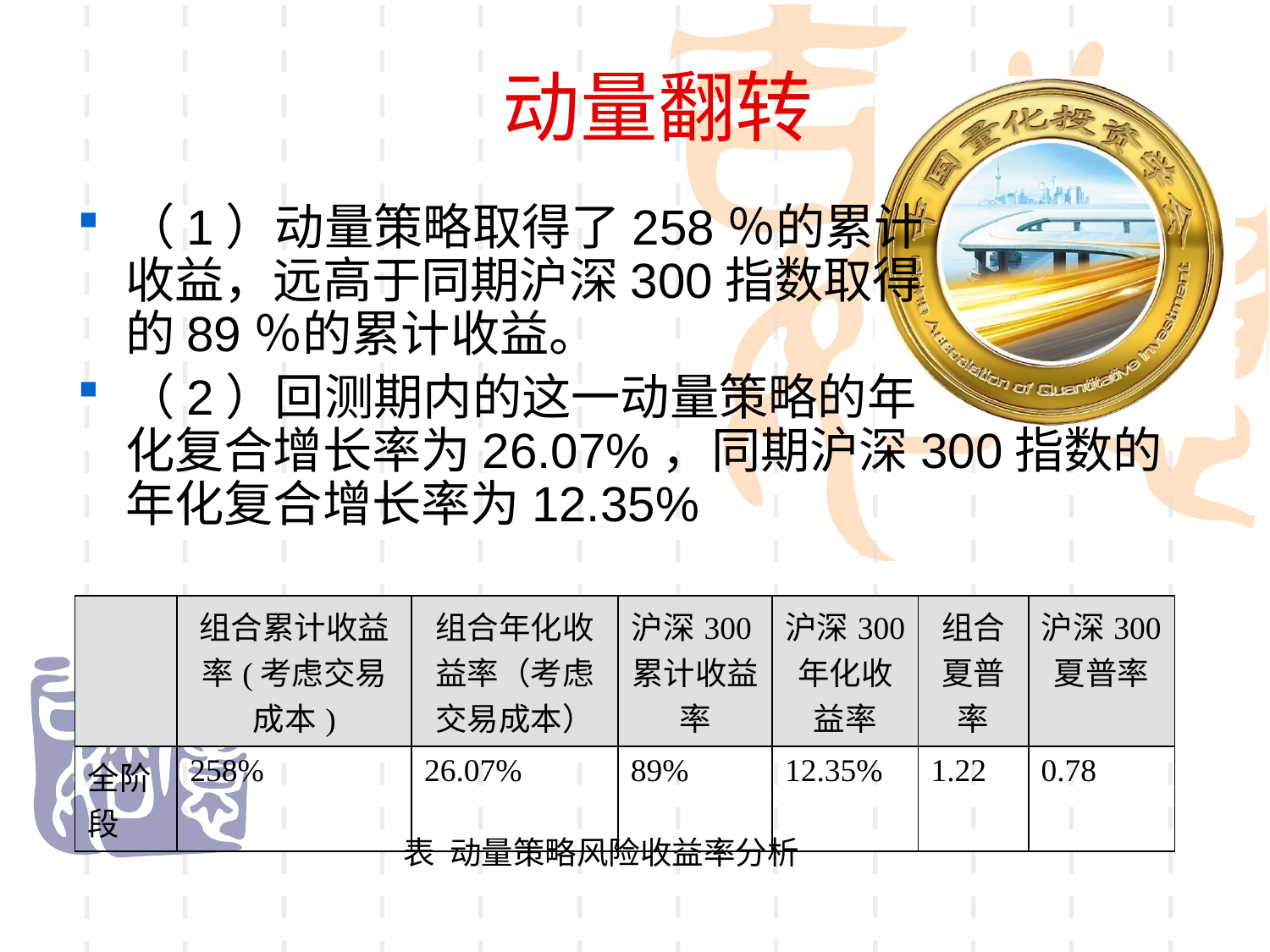

动量翻转
（1）动量策略取得了258％的累计
收益，远高于同期沪深300指数取得
的89％的累计收益。
（2）回测期内的这一动量策略的年
化复合增长率为26.07%，同期沪深300指数的年化复合增长率为12.35%
|  | 组合累计收益率(考虑交易成本) | 组合年化收益率（考虑交易成本） | 沪深300累计收益率 | 沪深300年化收益率 | 组合夏普率 | 沪深300夏普率 |
| --- | --- | --- | --- | --- | --- | --- |
| 全阶段 | 258% | 26.07% | 89% | 12.35% | 1.22 | 0.78 |
表  动量策略风险收益率分析